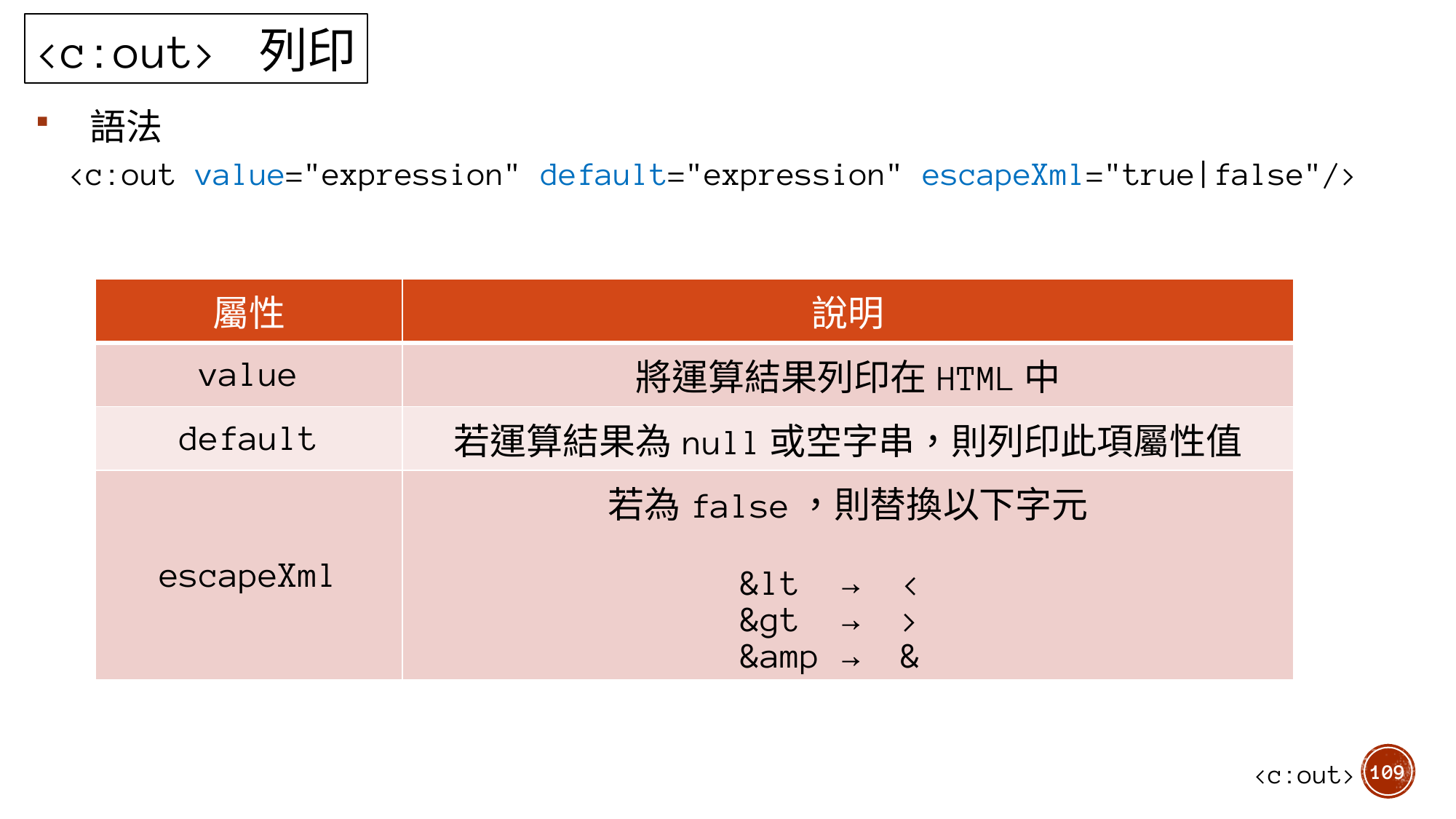

<c:out> 列印
語法
<c:out value="expression" default="expression" escapeXml="true|false"/>
| 屬性 | 說明 |
| --- | --- |
| value | 將運算結果列印在HTML中 |
| default | 若運算結果為null或空字串，則列印此項屬性值 |
| escapeXml | 若為false，則替換以下字元 &lt → < &gt → > &amp → & |
109
<c:out>